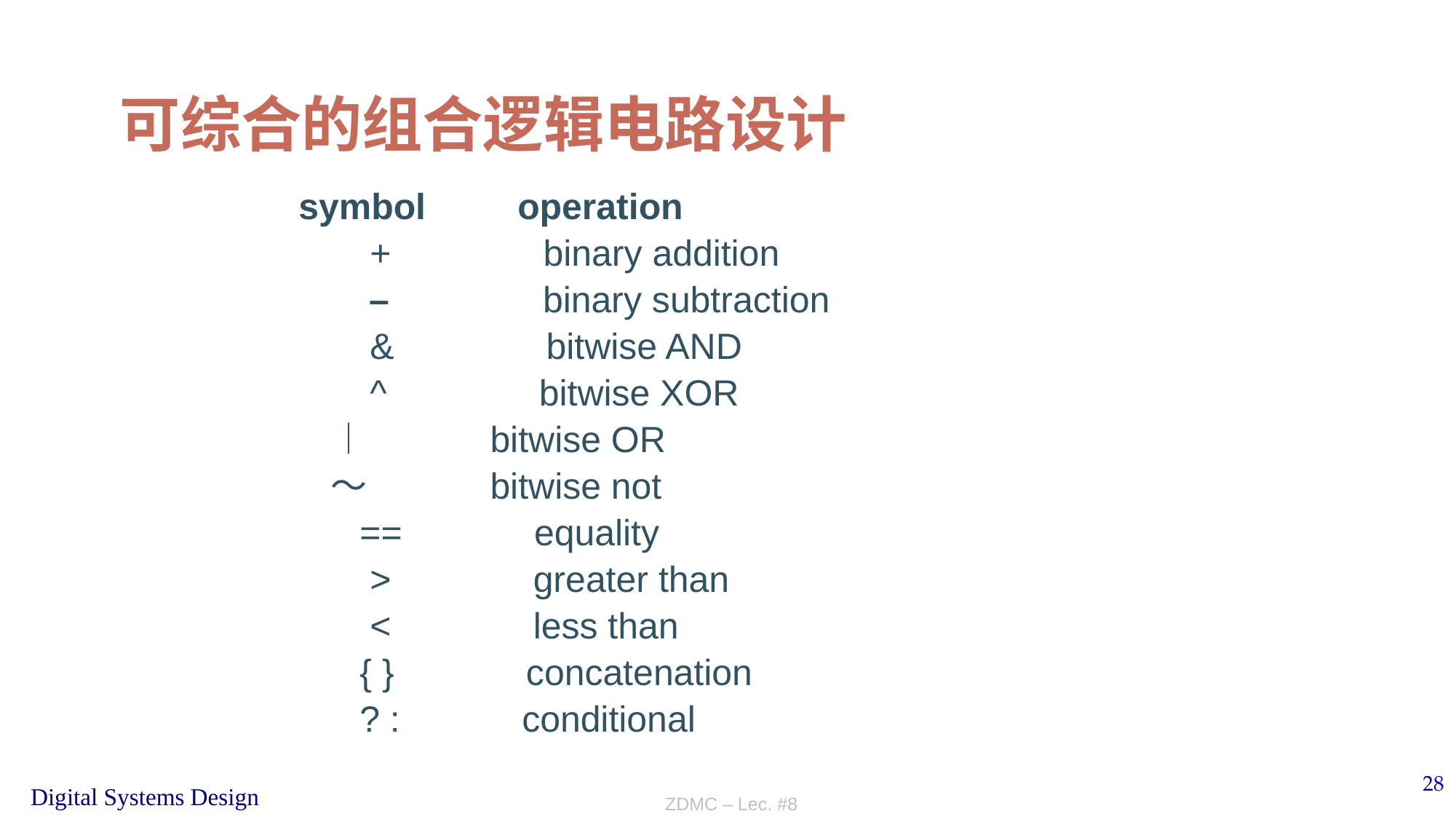

# 可综合的组合逻辑电路设计
             symbol         operation
                    +               binary addition
                    –               binary subtraction
                    &               bitwise AND
                    ^               bitwise XOR
                   ︱              bitwise OR
                   ～              bitwise not
                   ==             equality
                    >              greater than
                    <              less than
                   { }             concatenation
                   ? :            conditional

ZDMC – Lec. #8
28